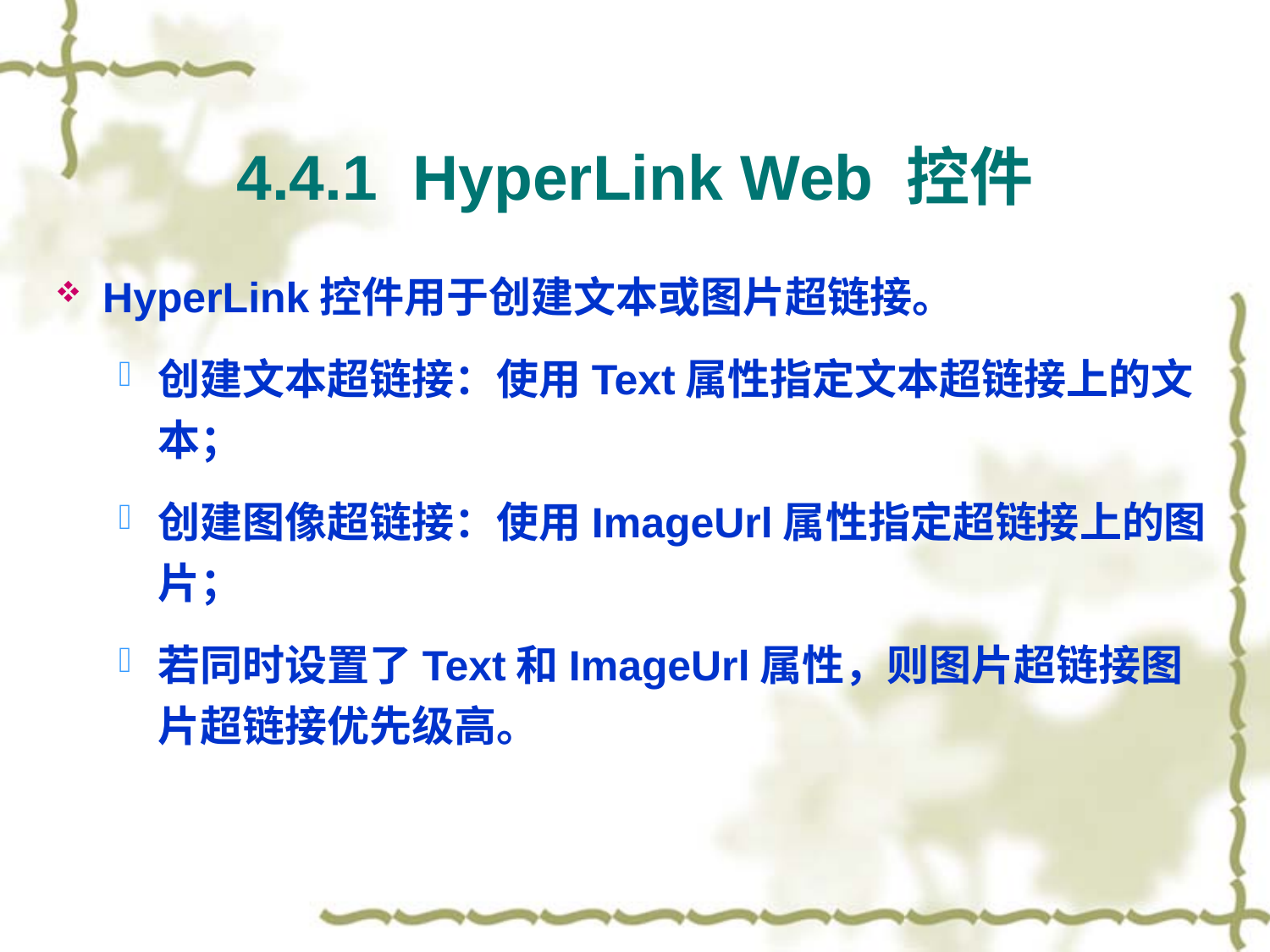

# 4.4.1  HyperLink Web 控件
HyperLink控件用于创建文本或图片超链接。
创建文本超链接：使用Text属性指定文本超链接上的文本；
创建图像超链接：使用ImageUrl属性指定超链接上的图片；
若同时设置了Text和ImageUrl属性，则图片超链接图片超链接优先级高。